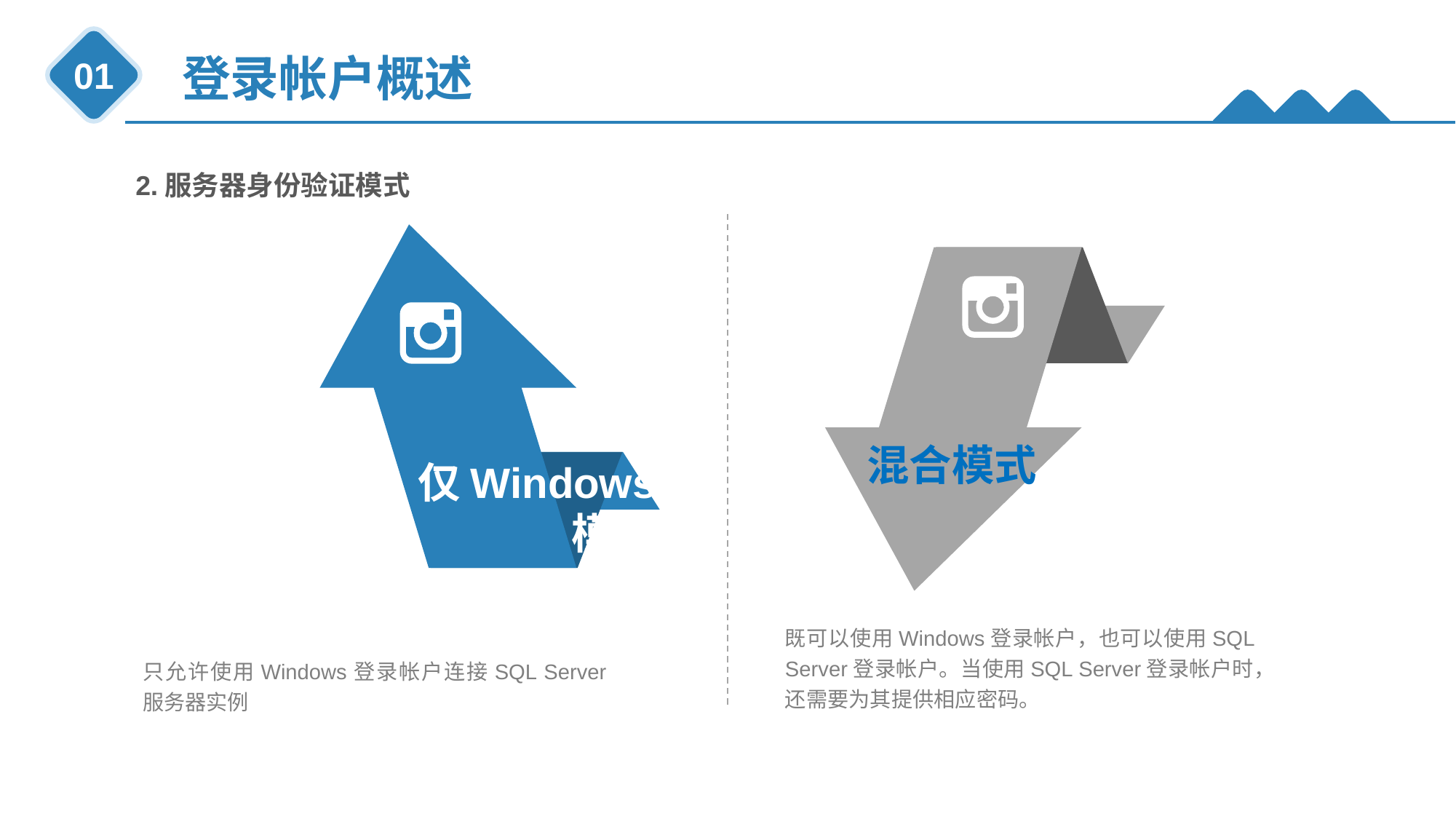

登录帐户概述
01

2.服务器身份验证模式

仅Windows
模式
只允许使用Windows登录帐户连接SQL Server服务器实例

混合模式

既可以使用Windows登录帐户，也可以使用SQL Server登录帐户。当使用SQL Server登录帐户时，还需要为其提供相应密码。